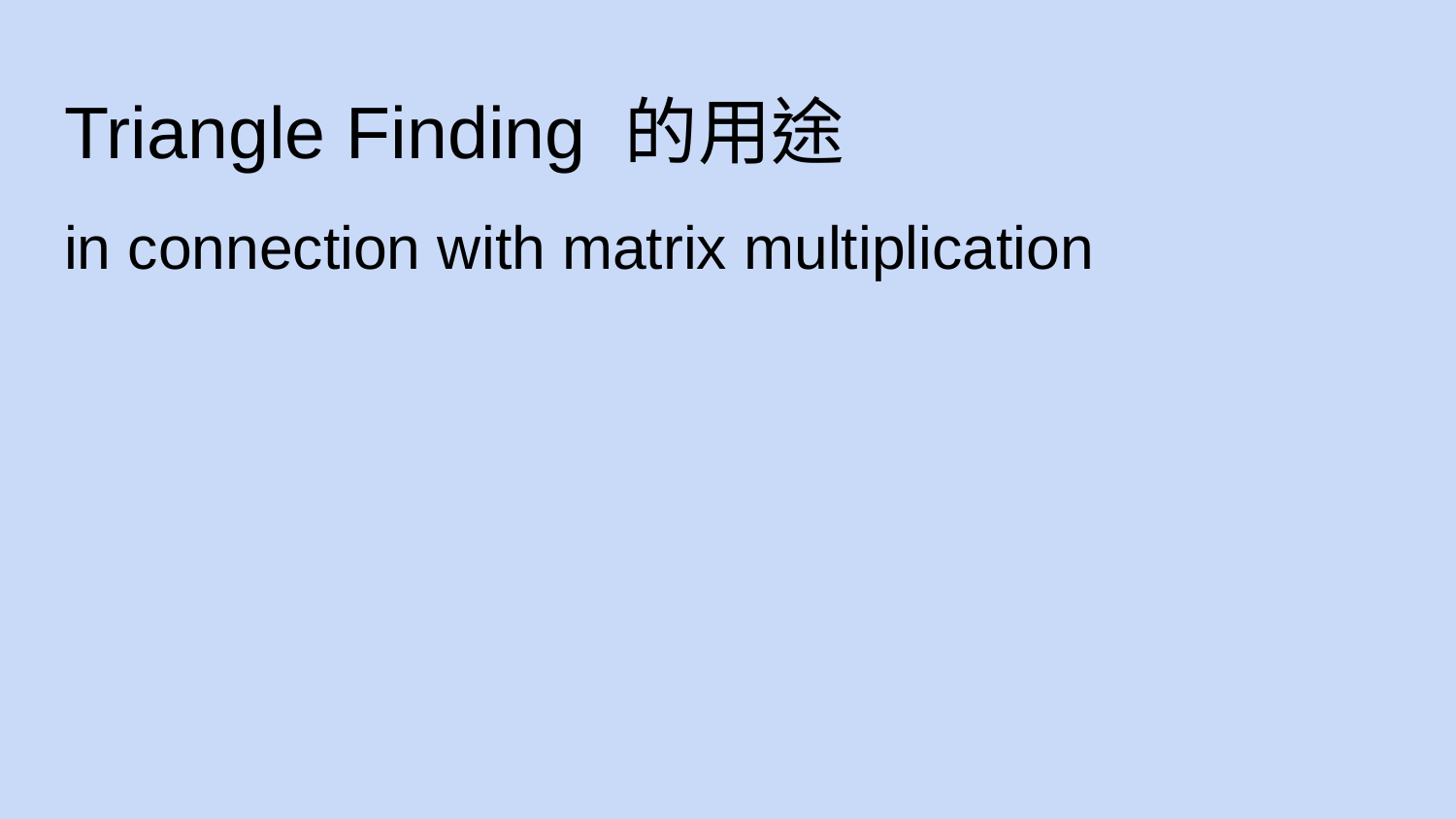

# Triangle Finding 的用途
in connection with matrix multiplication